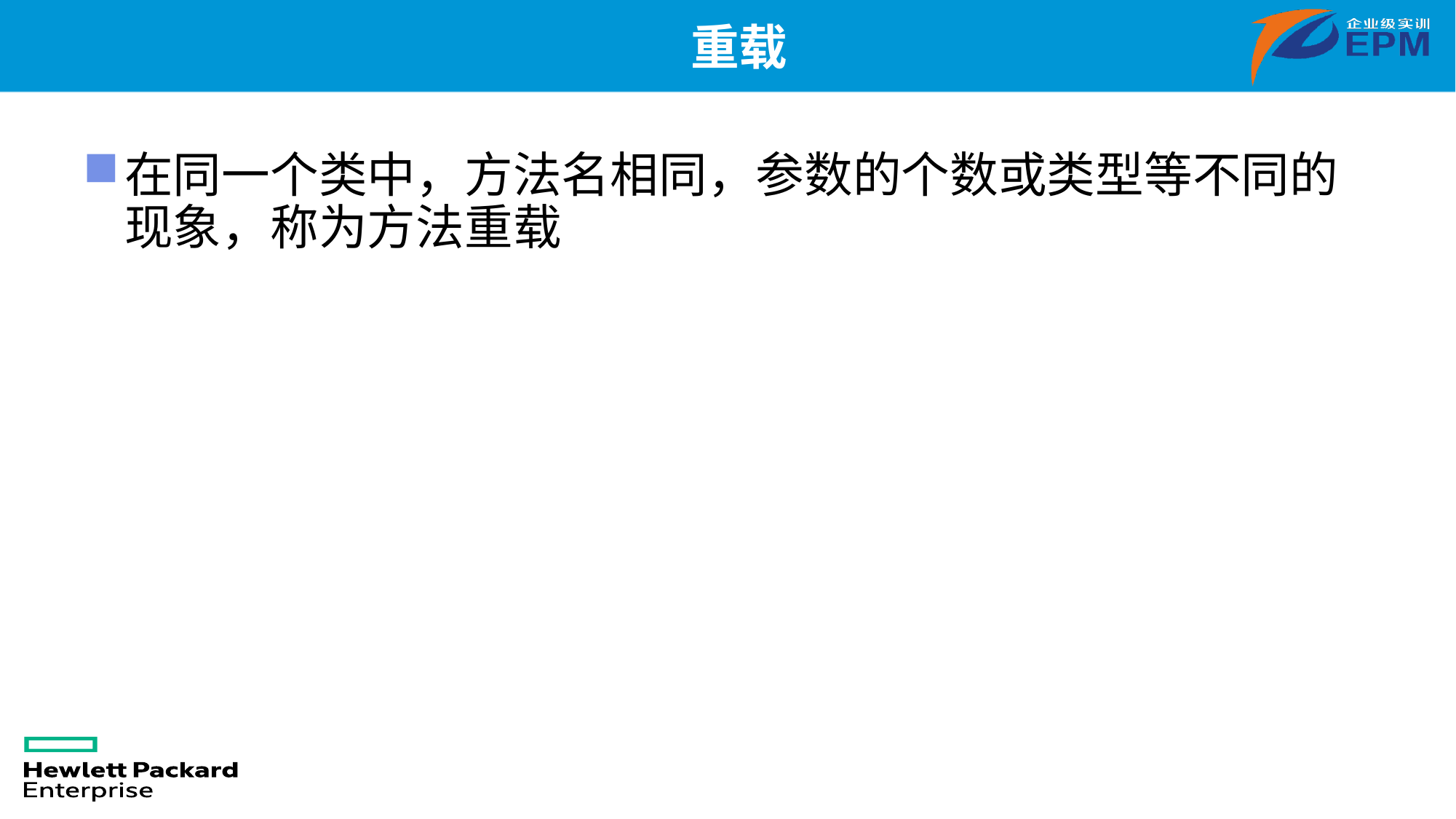

# 重载
在同一个类中，方法名相同，参数的个数或类型等不同的现象，称为方法重载